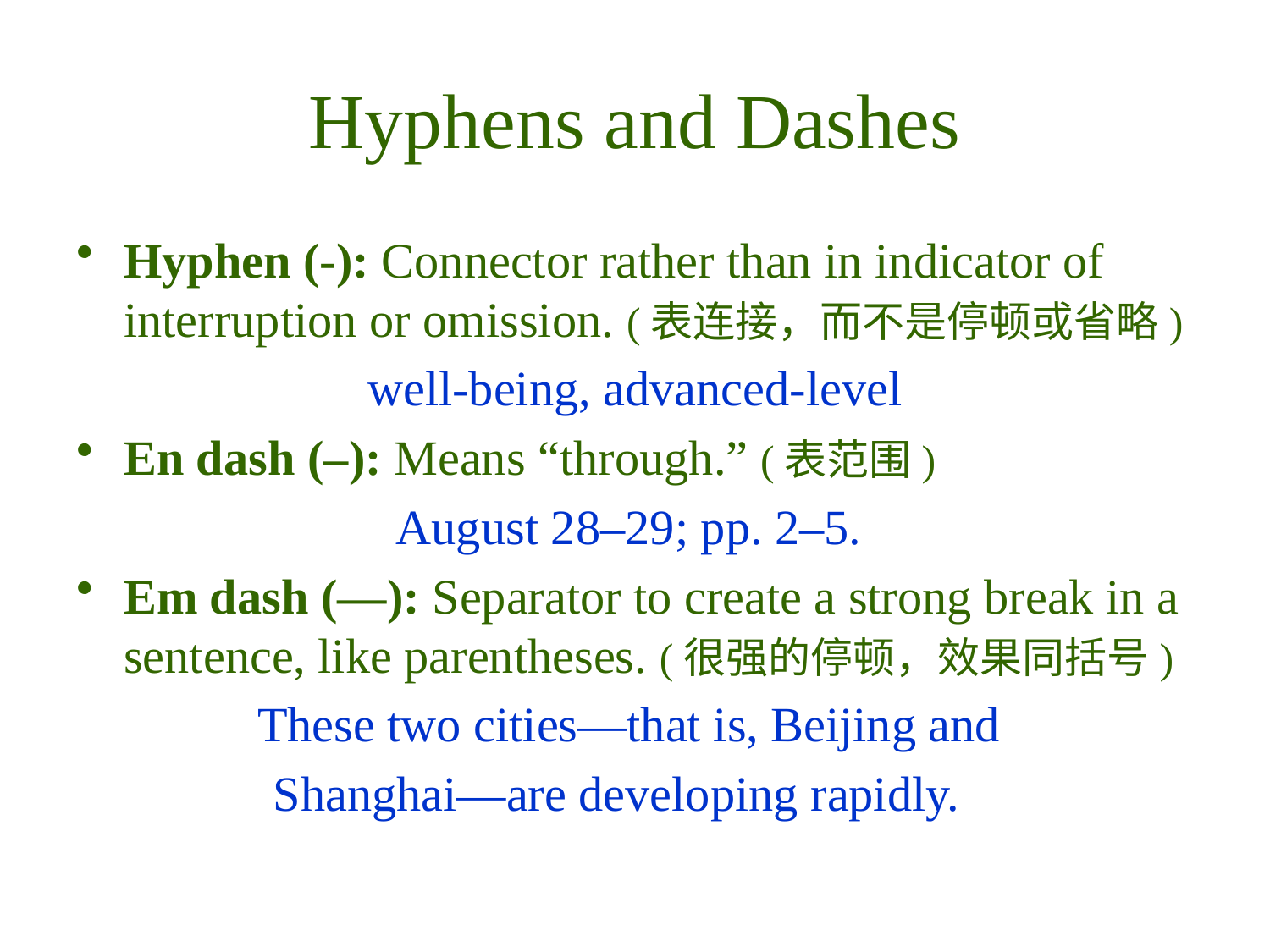

# Hyphens and Dashes
Hyphen (-): Connector rather than in indicator of interruption or omission. (表连接，而不是停顿或省略)
well-being, advanced-level
En dash (–): Means “through.” (表范围)
August 28–29; pp. 2–5.
Em dash (—): Separator to create a strong break in a sentence, like parentheses. (很强的停顿，效果同括号)
These two cities—that is, Beijing and
Shanghai—are developing rapidly.